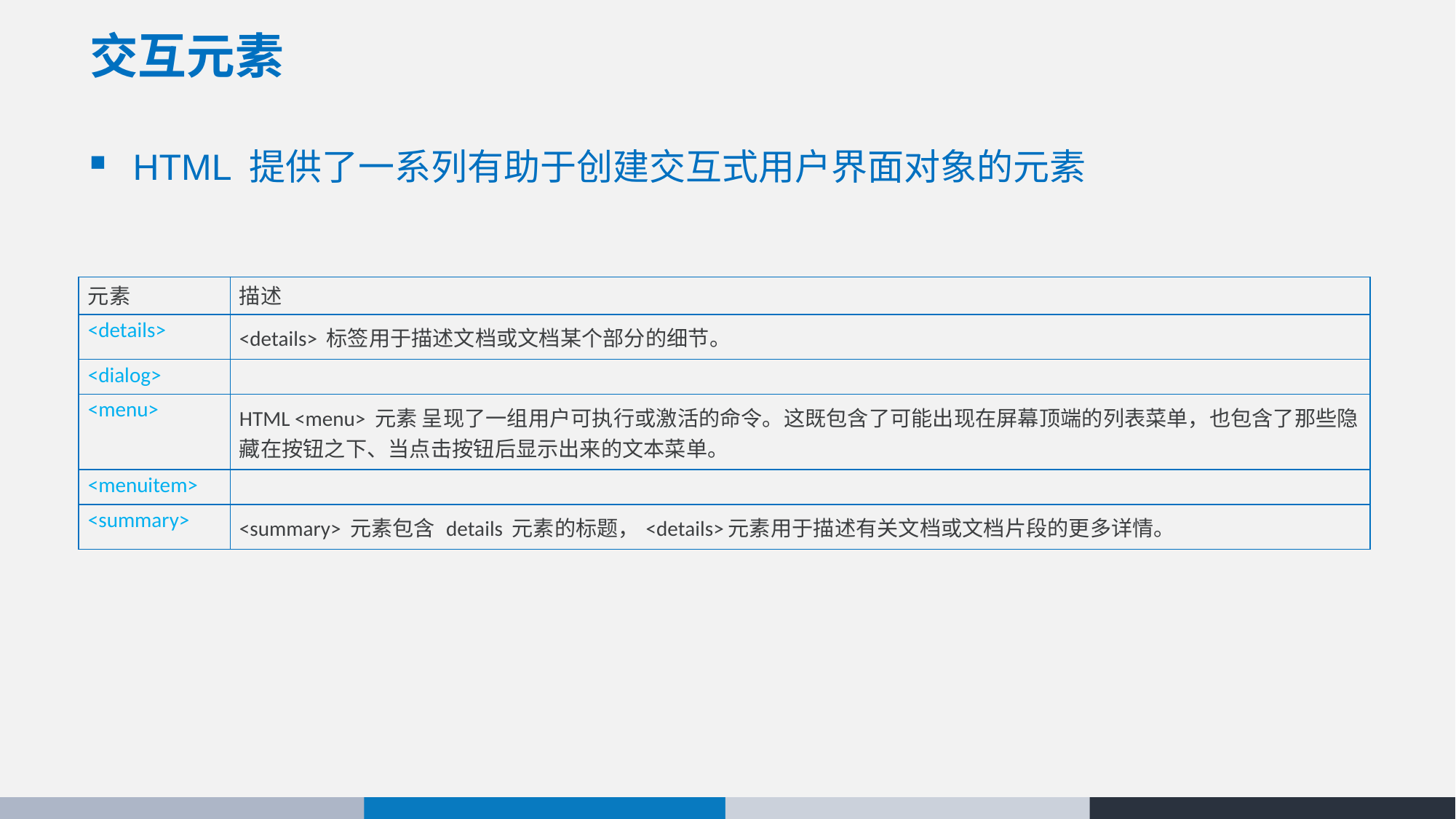

# 交互元素
HTML 提供了一系列有助于创建交互式用户界面对象的元素

| 元素 | 描述 |
| --- | --- |
| <details> | <details> 标签用于描述文档或文档某个部分的细节。 |
| <dialog> |  |
| <menu> | HTML <menu> 元素 呈现了一组用户可执行或激活的命令。这既包含了可能出现在屏幕顶端的列表菜单，也包含了那些隐藏在按钮之下、当点击按钮后显示出来的文本菜单。 |
| <menuitem> |  |
| <summary> | <summary> 元素包含 details 元素的标题，<details>元素用于描述有关文档或文档片段的更多详情。 |